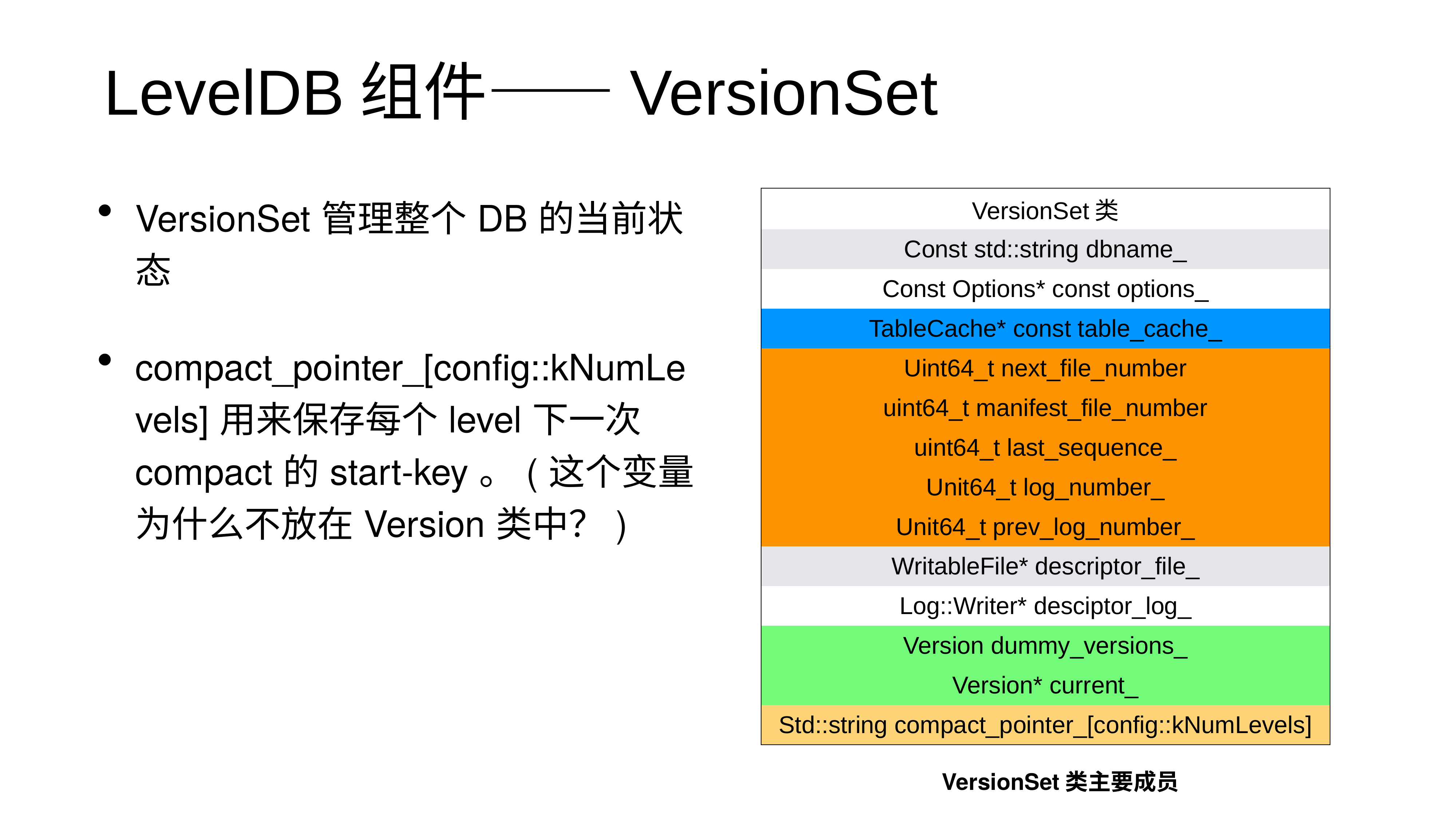

# LevelDB组件——VersionSet
VersionSet管理整个DB的当前状态
compact_pointer_[config::kNumLevels]用来保存每个level下一次compact的start-key。(这个变量为什么不放在Version类中？)
| VersionSet类 |
| --- |
| Const std::string dbname\_ |
| Const Options\* const options\_ |
| TableCache\* const table\_cache\_ |
| Uint64\_t next\_file\_number |
| uint64\_t manifest\_file\_number |
| uint64\_t last\_sequence\_ |
| Unit64\_t log\_number\_ |
| Unit64\_t prev\_log\_number\_ |
| WritableFile\* descriptor\_file\_ |
| Log::Writer\* desciptor\_log\_ |
| Version dummy\_versions\_ |
| Version\* current\_ |
| Std::string compact\_pointer\_[config::kNumLevels] |
VersionSet类主要成员